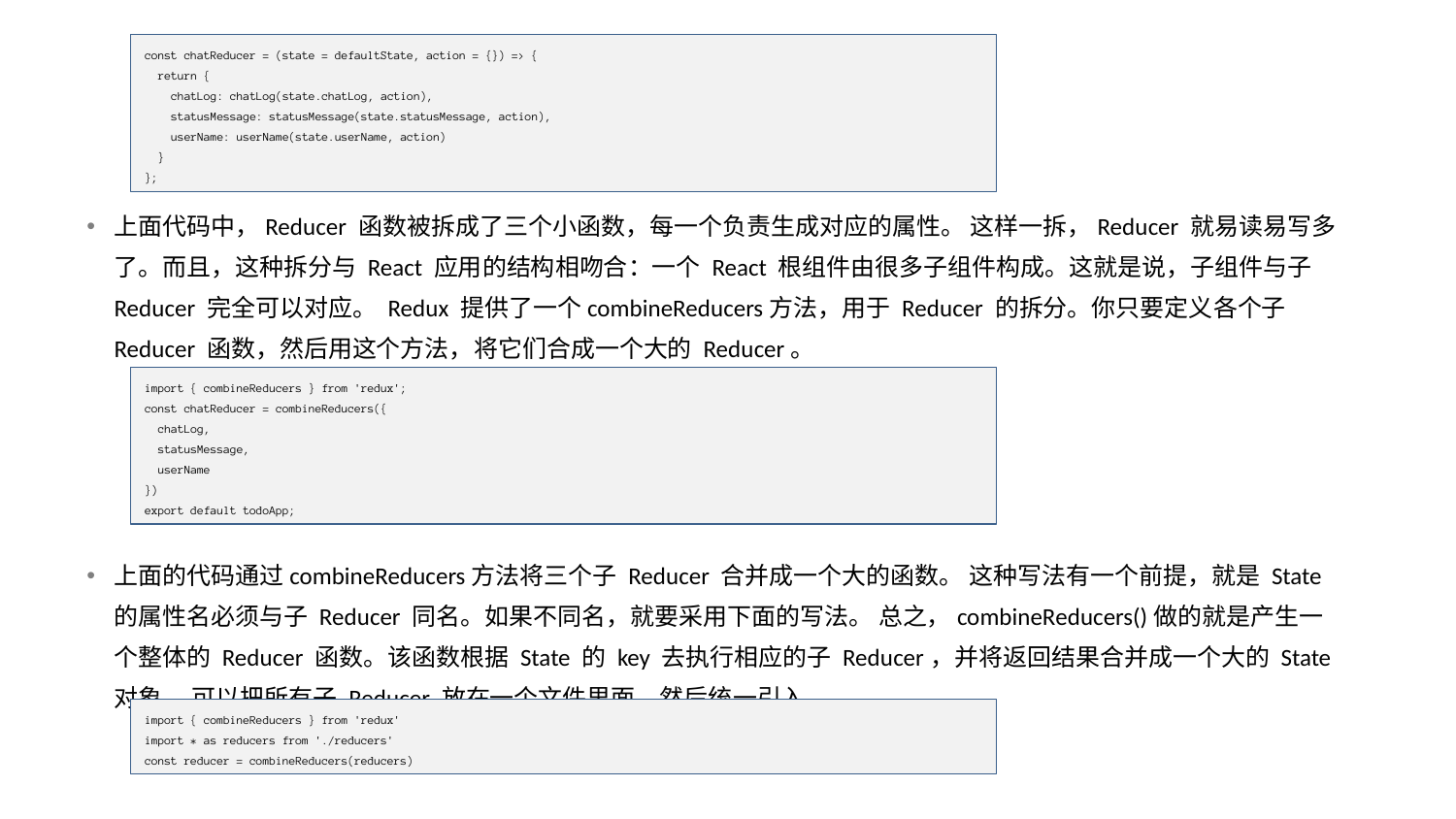

上面代码中，Reducer 函数被拆成了三个小函数，每一个负责生成对应的属性。 这样一拆，Reducer 就易读易写多了。而且，这种拆分与 React 应用的结构相吻合：一个 React 根组件由很多子组件构成。这就是说，子组件与子 Reducer 完全可以对应。 Redux 提供了一个combineReducers方法，用于 Reducer 的拆分。你只要定义各个子 Reducer 函数，然后用这个方法，将它们合成一个大的 Reducer。

上面的代码通过combineReducers方法将三个子 Reducer 合并成一个大的函数。 这种写法有一个前提，就是 State 的属性名必须与子 Reducer 同名。如果不同名，就要采用下面的写法。 总之，combineReducers()做的就是产生一个整体的 Reducer 函数。该函数根据 State 的 key 去执行相应的子 Reducer，并将返回结果合并成一个大的 State 对象。 可以把所有子 Reducer 放在一个文件里面，然后统一引入。
const chatReducer = (state = defaultState, action = {}) => {
  return {
    chatLog: chatLog(state.chatLog, action),
    statusMessage: statusMessage(state.statusMessage, action),
    userName: userName(state.userName, action)
  }
};
import { combineReducers } from 'redux';
const chatReducer = combineReducers({
  chatLog,
  statusMessage,
  userName
})
export default todoApp;
import { combineReducers } from 'redux'
import * as reducers from './reducers'
const reducer = combineReducers(reducers)